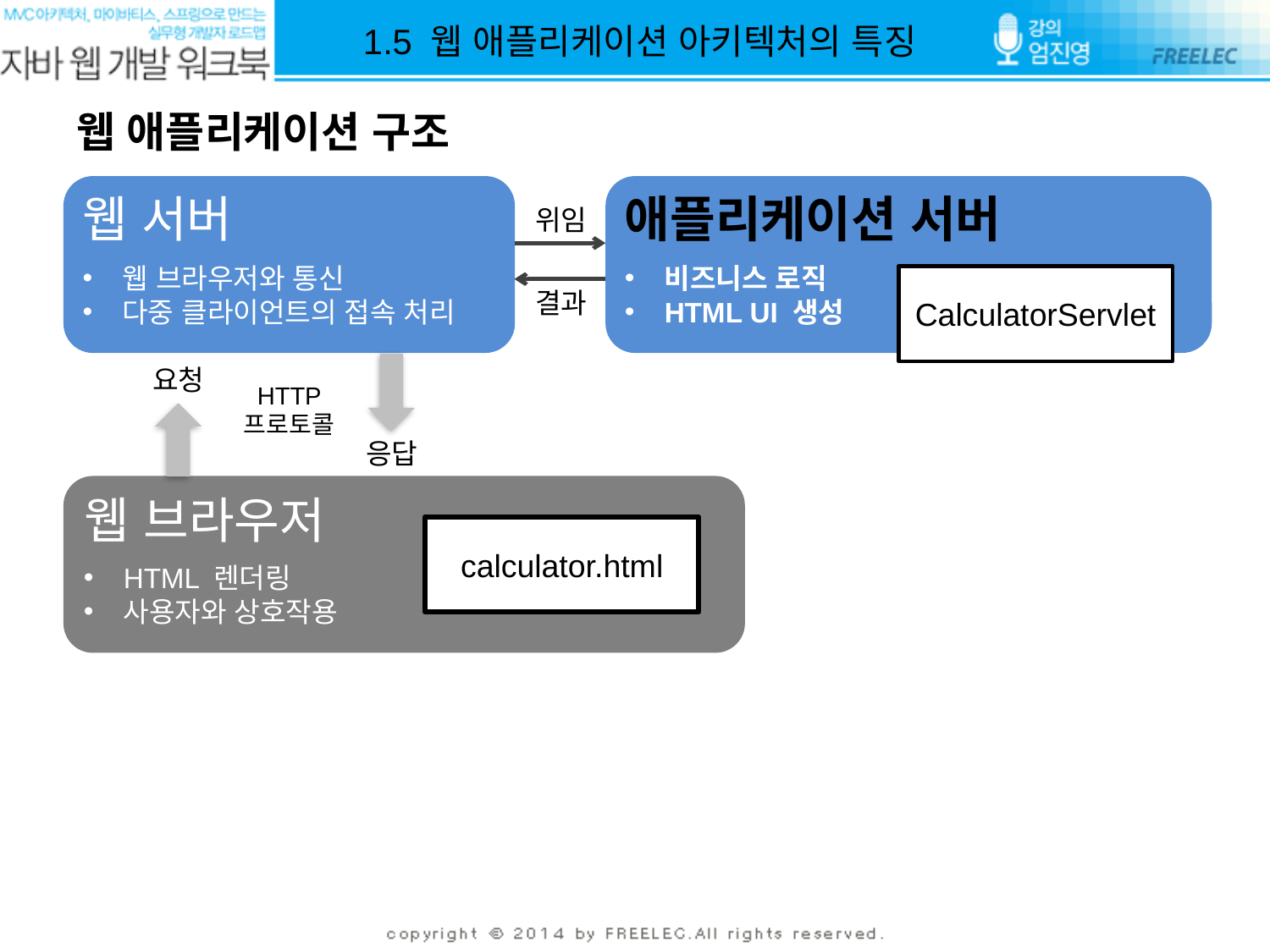

1.5 웹 애플리케이션 아키텍처의 특징
웹 애플리케이션 구조

웹 서버
애플리케이션 서버
위임
웹 브라우저와 통신
다중 클라이언트의 접속 처리
비즈니스 로직
HTML UI 생성
CalculatorServlet
결과

요청
HTTP
프로토콜

응답

웹 브라우저
calculator.html
HTML 렌더링
사용자와 상호작용